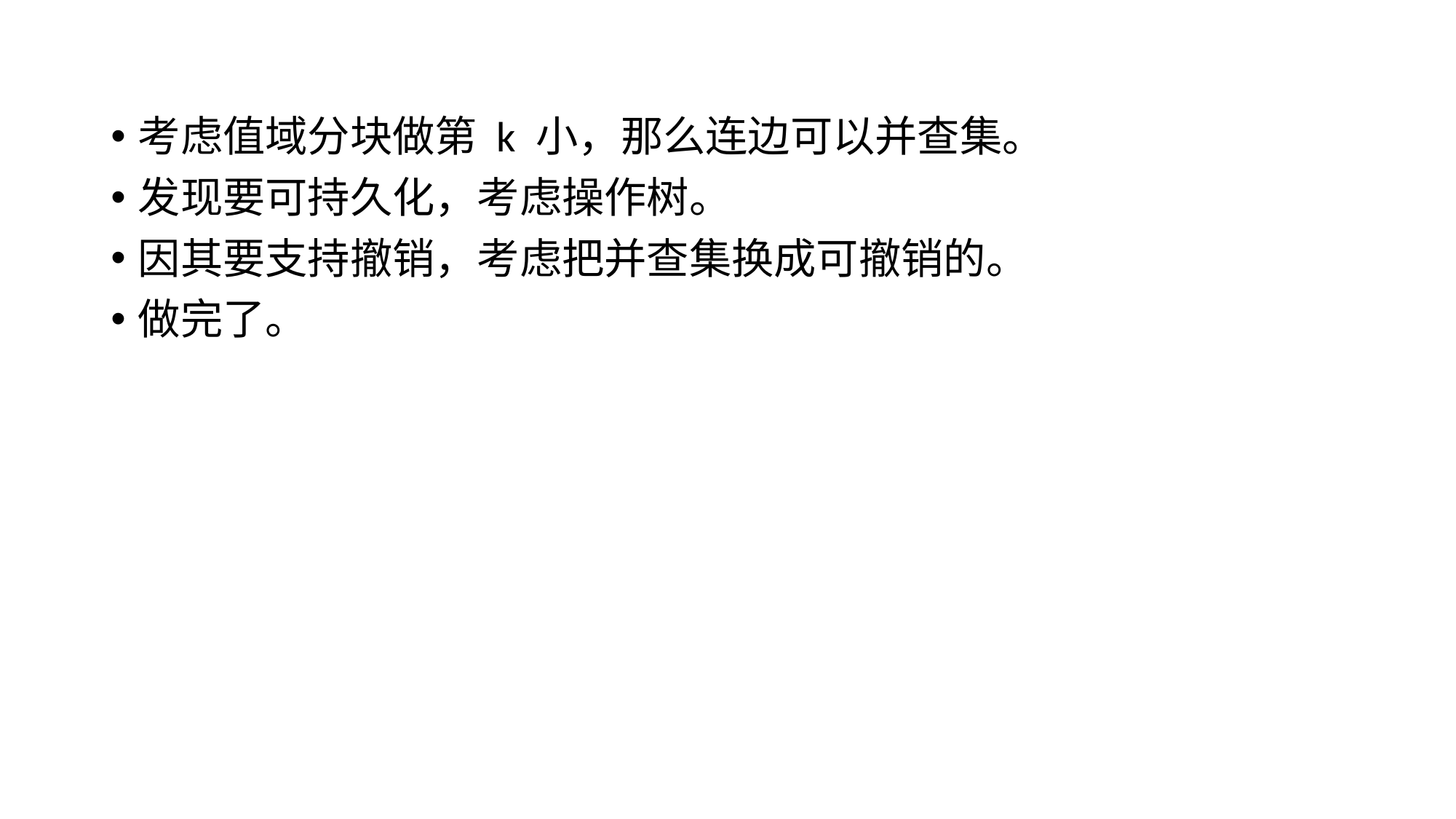

#

考虑值域分块做第 k 小，那么连边可以并查集。
发现要可持久化，考虑操作树。
因其要支持撤销，考虑把并查集换成可撤销的。
做完了。